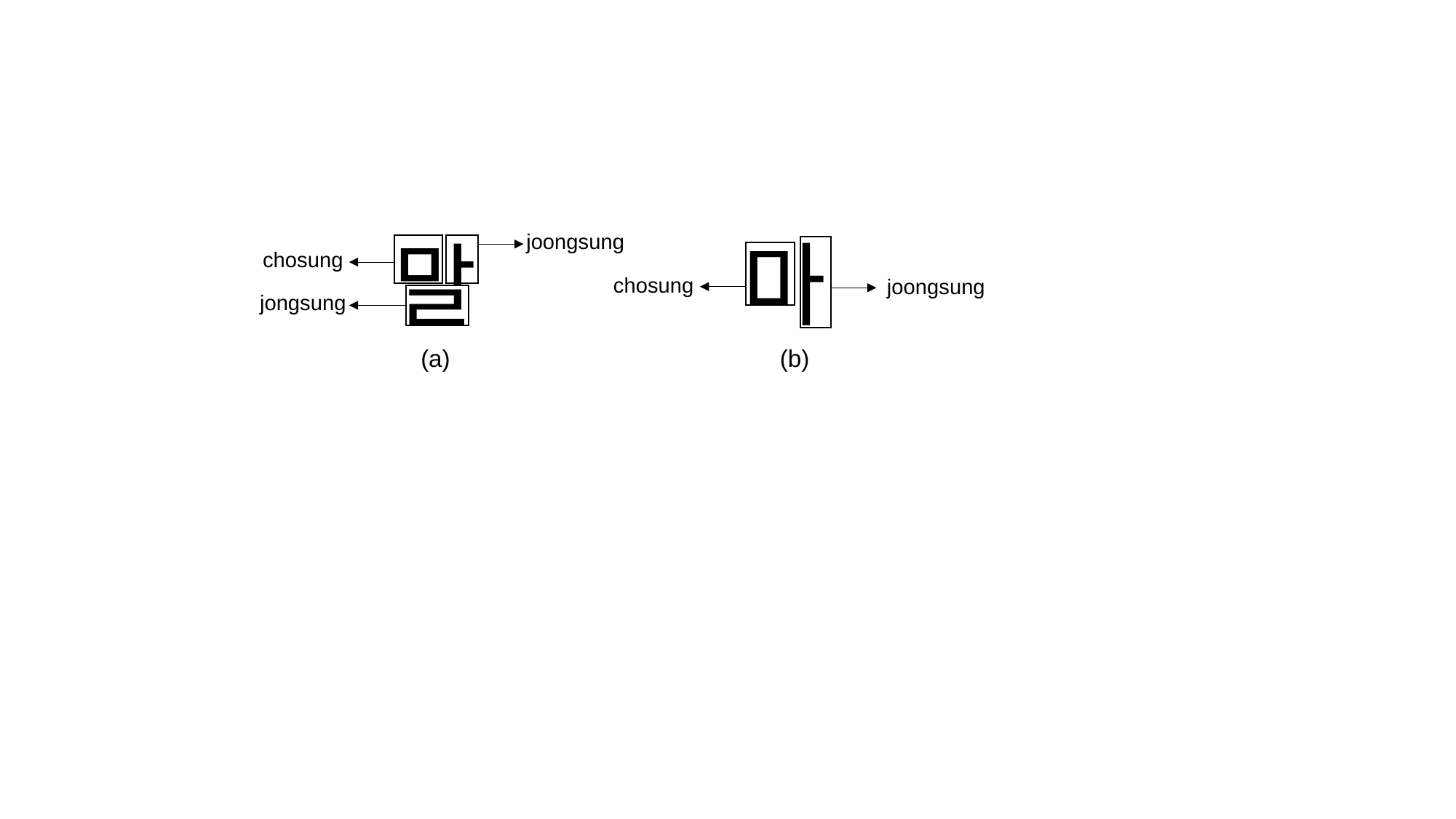

마
말
joongsung

chosung

chosung
joongsung
jongsung

(a)
(b)